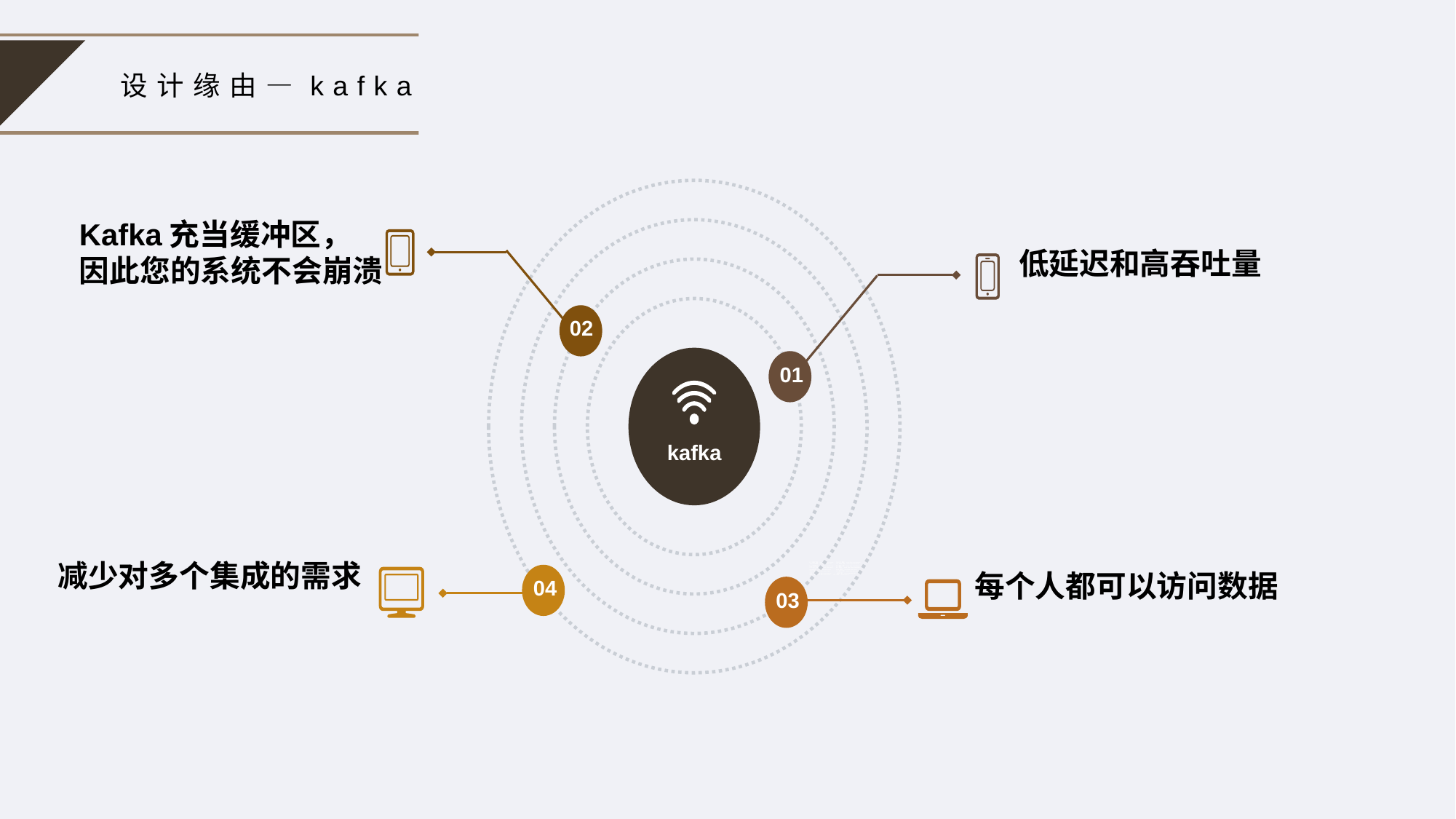

设计缘由—kafka

Kafka充当缓冲区，
因此您的系统不会崩溃

低延迟和高吞吐量

02

01

kafka
减少对多个集成的需求
每个人都可以访问数据

04

03